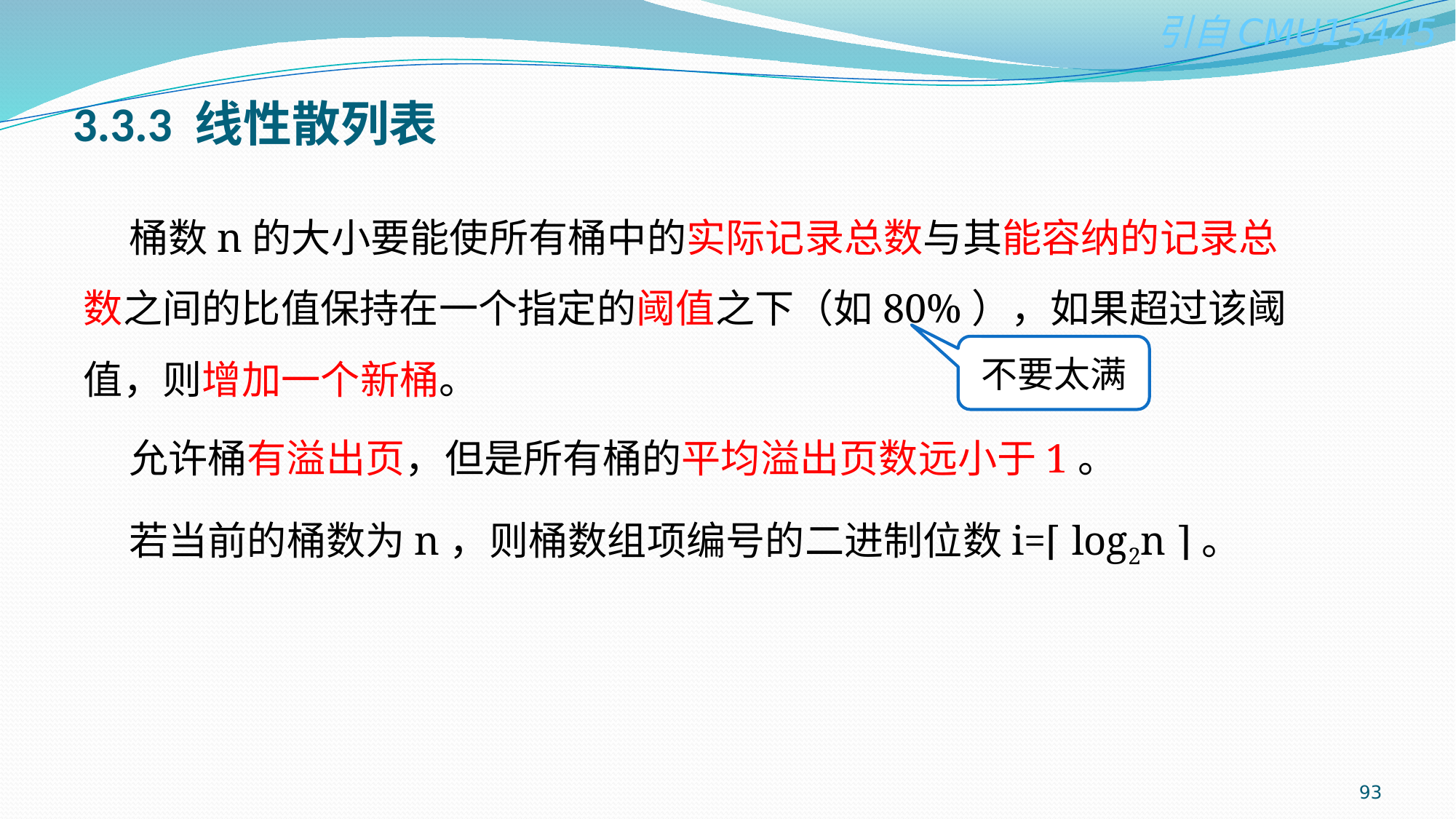

# 3.3.3 线性散列表
    桶数n的大小要能使所有桶中的实际记录总数与其能容纳的记录总数之间的比值保持在一个指定的阈值之下（如80%），如果超过该阈值，则增加一个新桶。
    允许桶有溢出页，但是所有桶的平均溢出页数远小于1。
    若当前的桶数为n，则桶数组项编号的二进制位数i=⌈ log2n ⌉。
不要太满
93